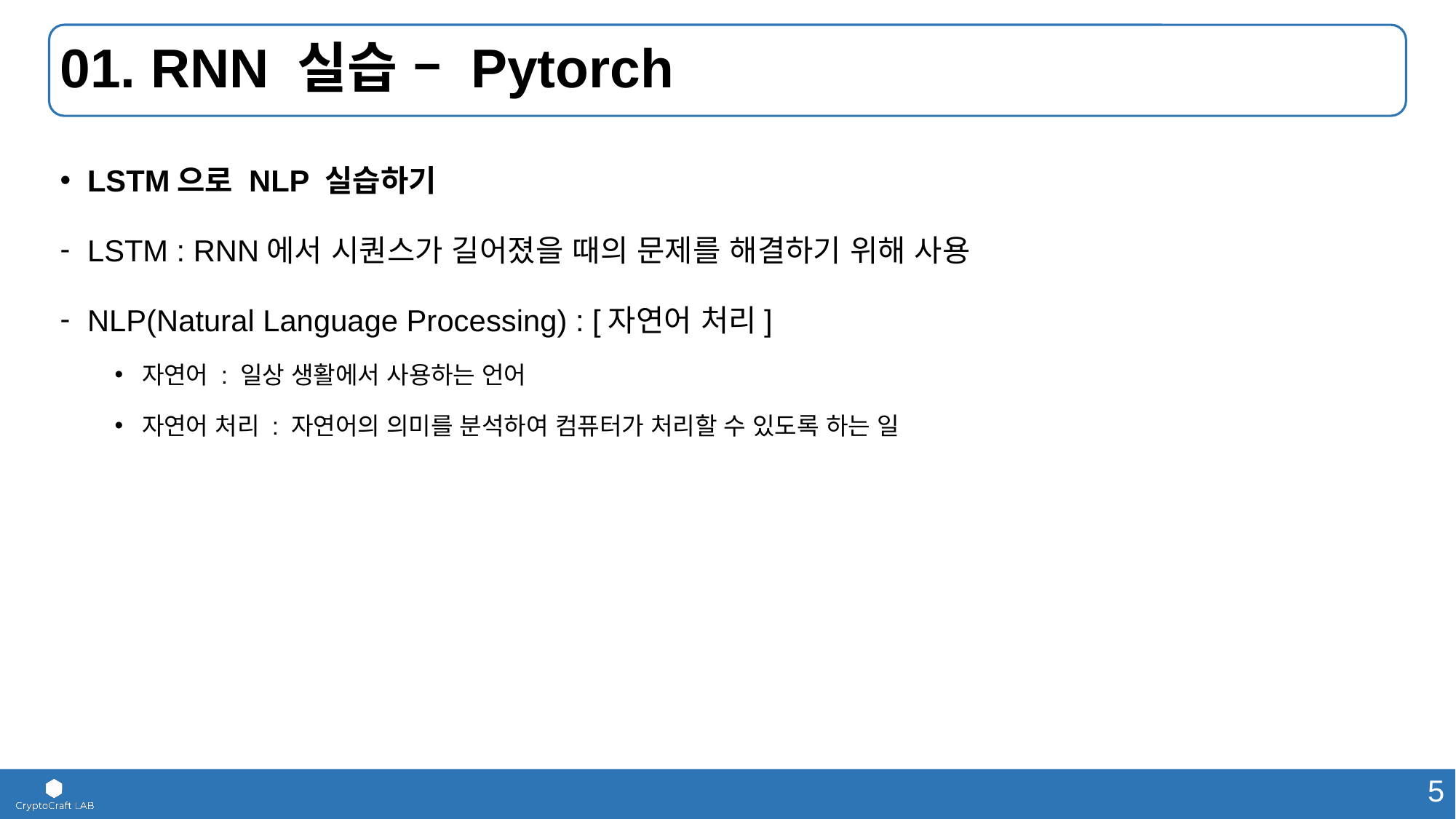

# 01. RNN 실습 – Pytorch
LSTM으로 NLP 실습하기
LSTM : RNN에서 시퀀스가 길어졌을 때의 문제를 해결하기 위해 사용
NLP(Natural Language Processing) : [자연어 처리]
자연어 : 일상 생활에서 사용하는 언어
자연어 처리 : 자연어의 의미를 분석하여 컴퓨터가 처리할 수 있도록 하는 일